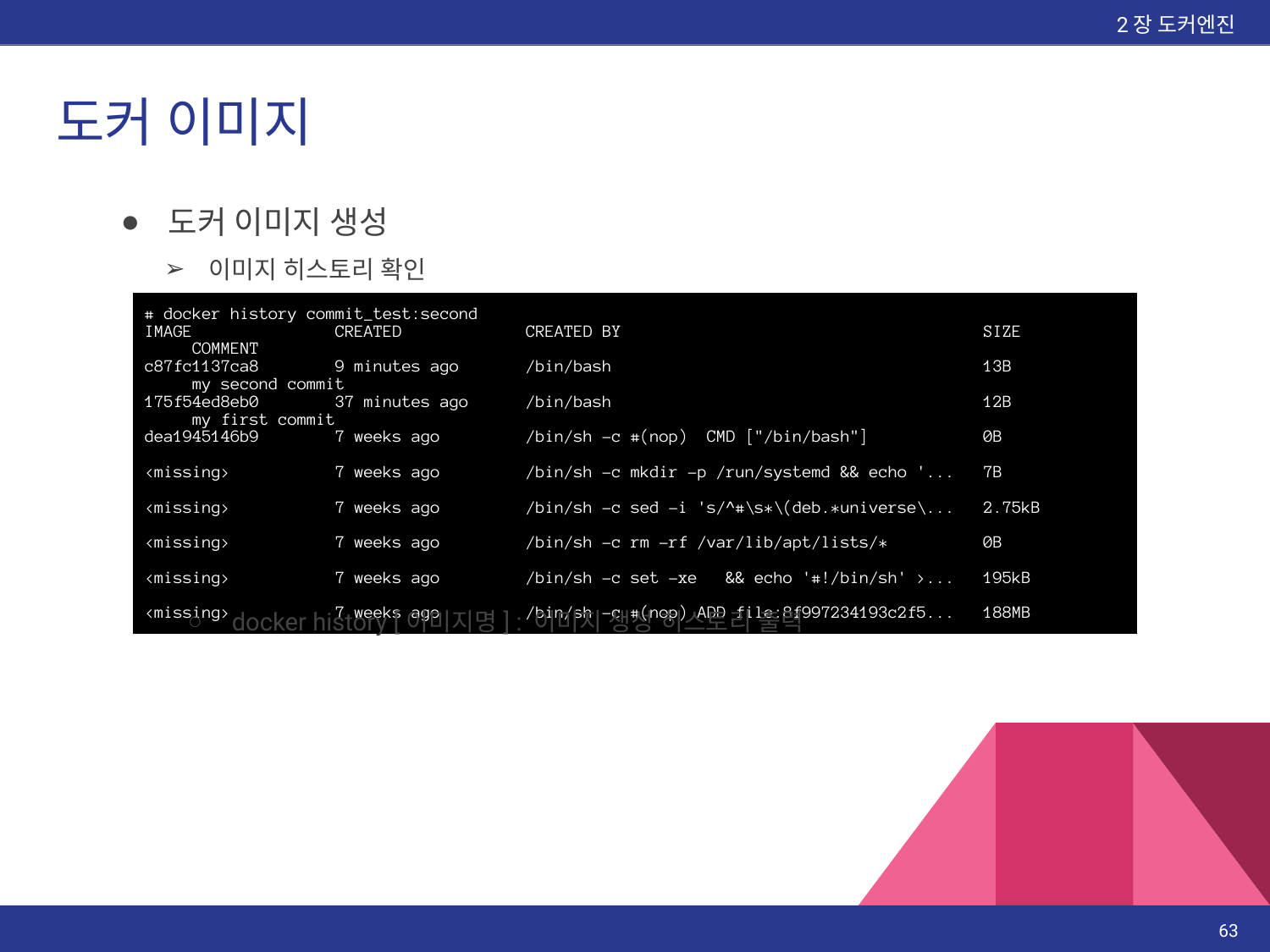

2장 도커엔진
# 도커 이미지
도커 이미지 생성
이미지 히스토리 확인

| # docker history commit\_test:second IMAGE CREATED CREATED BY SIZE COMMENT c87fc1137ca8 9 minutes ago /bin/bash 13B my second commit 175f54ed8eb0 37 minutes ago /bin/bash 12B my first commit dea1945146b9 7 weeks ago /bin/sh -c #(nop) CMD ["/bin/bash"] 0B <missing> 7 weeks ago /bin/sh -c mkdir -p /run/systemd && echo '... 7B <missing> 7 weeks ago /bin/sh -c sed -i 's/^#\s\*\(deb.\*universe\... 2.75kB <missing> 7 weeks ago /bin/sh -c rm -rf /var/lib/apt/lists/\* 0B <missing> 7 weeks ago /bin/sh -c set -xe && echo '#!/bin/sh' >... 195kB <missing> 7 weeks ago /bin/sh -c #(nop) ADD file:8f997234193c2f5... 188MB |
| --- |
docker history [이미지명] : 이미지 생성 히스토리 출력
63